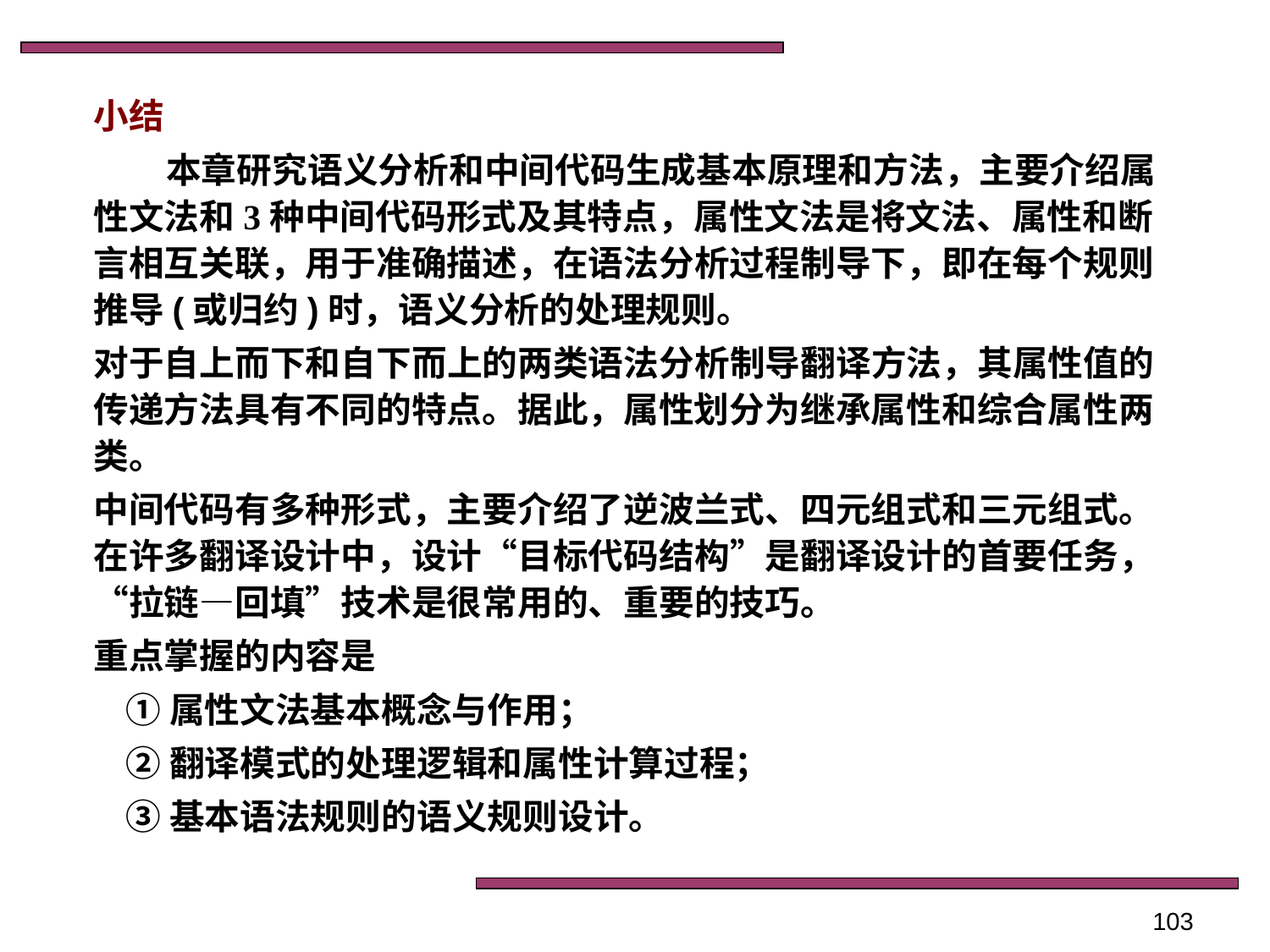

小结
        本章研究语义分析和中间代码生成基本原理和方法，主要介绍属性文法和3种中间代码形式及其特点，属性文法是将文法、属性和断言相互关联，用于准确描述，在语法分析过程制导下，即在每个规则推导(或归约)时，语义分析的处理规则。
对于自上而下和自下而上的两类语法分析制导翻译方法，其属性值的传递方法具有不同的特点。据此，属性划分为继承属性和综合属性两类。
中间代码有多种形式，主要介绍了逆波兰式、四元组式和三元组式。在许多翻译设计中，设计“目标代码结构”是翻译设计的首要任务，“拉链—回填”技术是很常用的、重要的技巧。
重点掌握的内容是
    ①属性文法基本概念与作用；
    ②翻译模式的处理逻辑和属性计算过程；
    ③基本语法规则的语义规则设计。
103